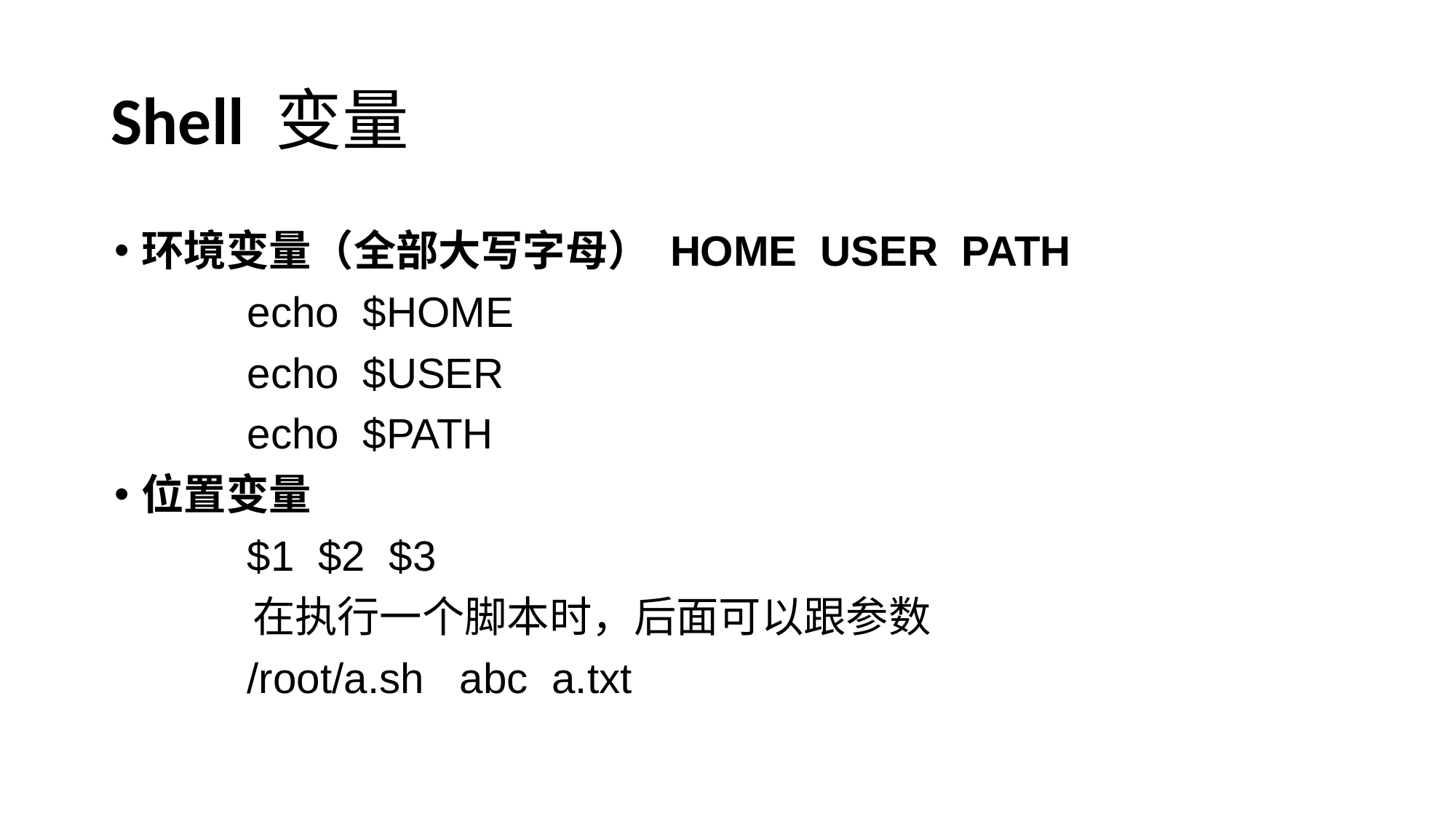

# Shell 变量

环境变量（全部大写字母） HOME  USER  PATH
	  echo  $HOME
	  echo  $USER
	  echo  $PATH
位置变量
	  $1  $2  $3
	  在执行一个脚本时，后面可以跟参数
	  /root/a.sh   abc  a.txt